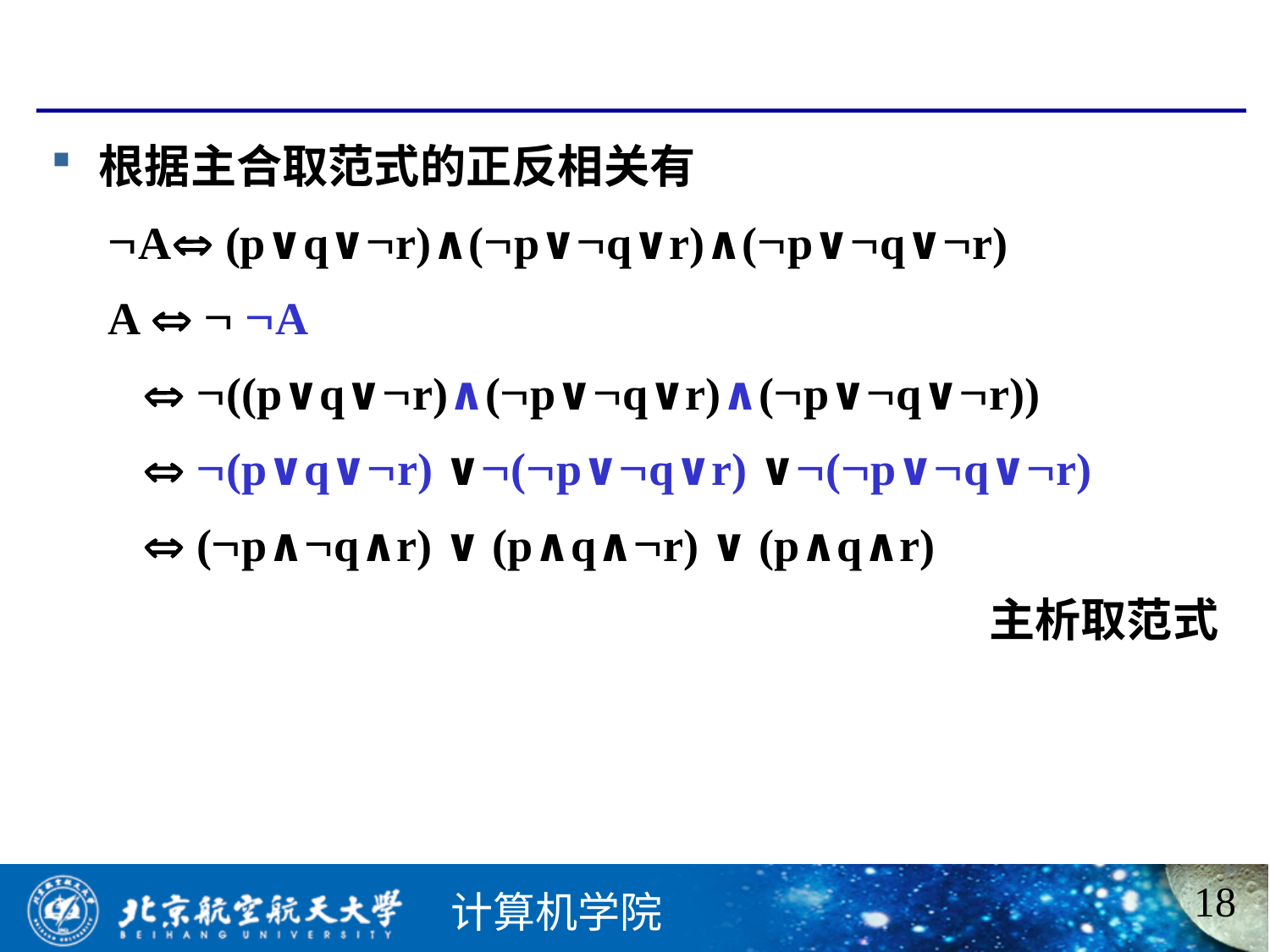

#
根据主合取范式的正反相关有
     ¬A⇔ (p∨q∨¬r)∧(¬p∨¬q∨r)∧(¬p∨¬q∨¬r)
     A ⇔ ¬ ¬A
        ⇔ ¬((p∨q∨¬r)∧(¬p∨¬q∨r)∧(¬p∨¬q∨¬r))
        ⇔ ¬(p∨q∨¬r) ∨¬(¬p∨¬q∨r) ∨¬(¬p∨¬q∨¬r)
        ⇔ (¬p∧¬q∧r) ∨ (p∧q∧¬r) ∨ (p∧q∧r)
  主析取范式